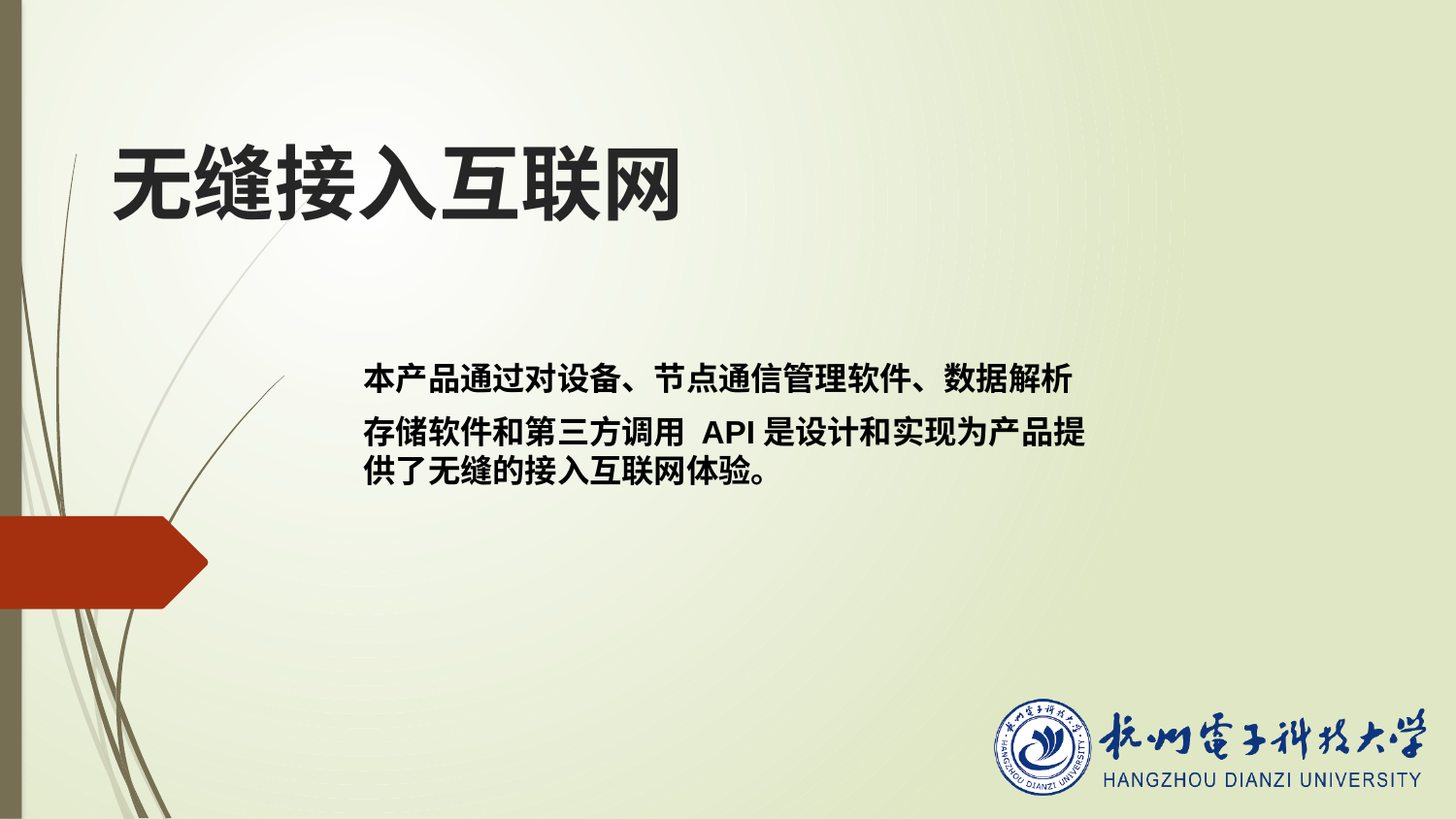

# 无缝接入互联网
本产品通过对设备、节点通信管理软件、数据解析
存储软件和第三方调用 API是设计和实现为产品提供了无缝的接入互联网体验。